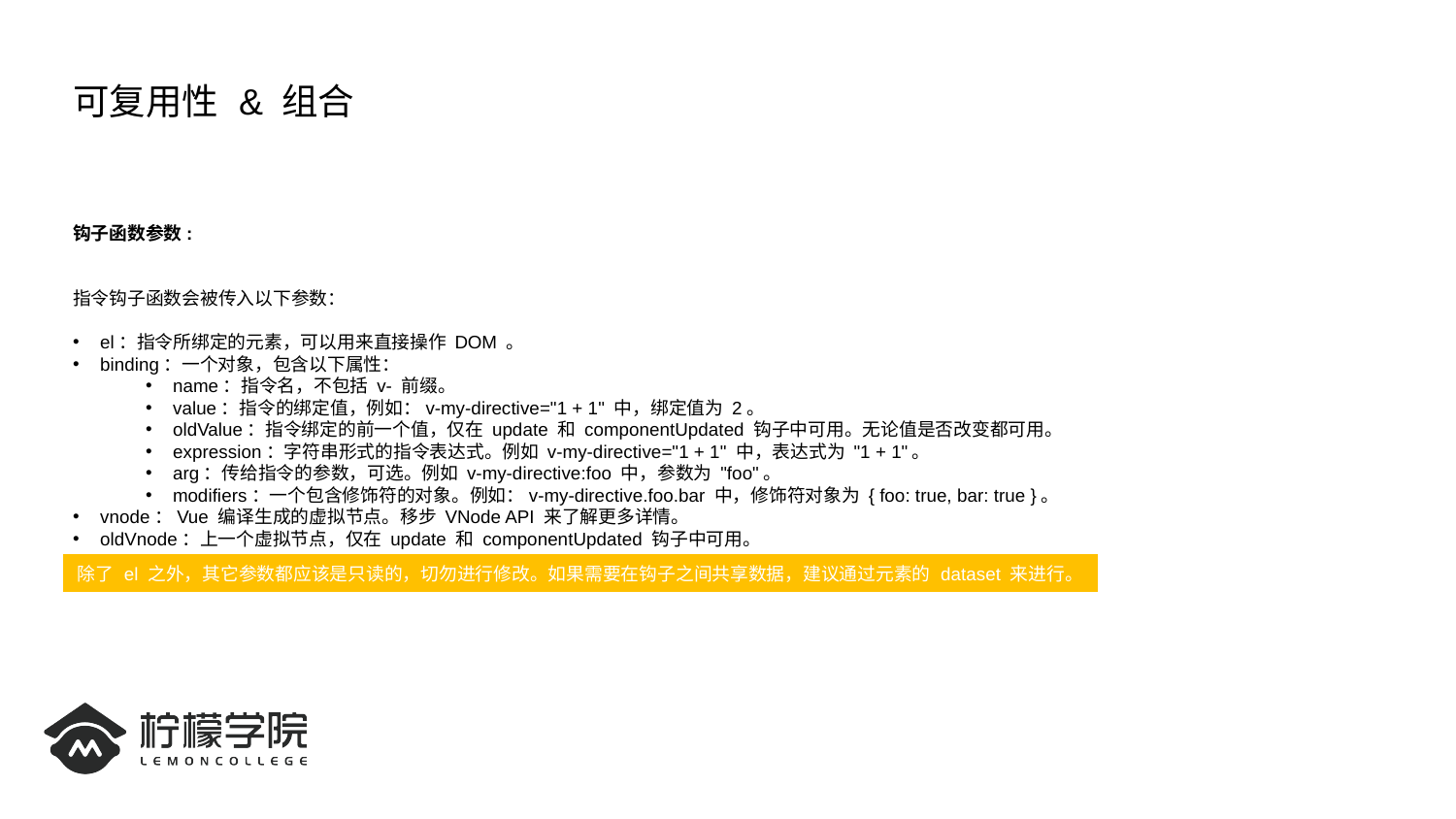

# 可复用性 & 组合
钩子函数参数:

指令钩子函数会被传入以下参数：

el：指令所绑定的元素，可以用来直接操作 DOM 。
binding：一个对象，包含以下属性：
name：指令名，不包括 v- 前缀。
value：指令的绑定值，例如：v-my-directive="1 + 1" 中，绑定值为 2。
oldValue：指令绑定的前一个值，仅在 update 和 componentUpdated 钩子中可用。无论值是否改变都可用。
expression：字符串形式的指令表达式。例如 v-my-directive="1 + 1" 中，表达式为 "1 + 1"。
arg：传给指令的参数，可选。例如 v-my-directive:foo 中，参数为 "foo"。
modifiers：一个包含修饰符的对象。例如：v-my-directive.foo.bar 中，修饰符对象为 { foo: true, bar: true }。
vnode：Vue 编译生成的虚拟节点。移步 VNode API 来了解更多详情。
oldVnode：上一个虚拟节点，仅在 update 和 componentUpdated 钩子中可用。

除了 el 之外，其它参数都应该是只读的，切勿进行修改。如果需要在钩子之间共享数据，建议通过元素的 dataset 来进行。